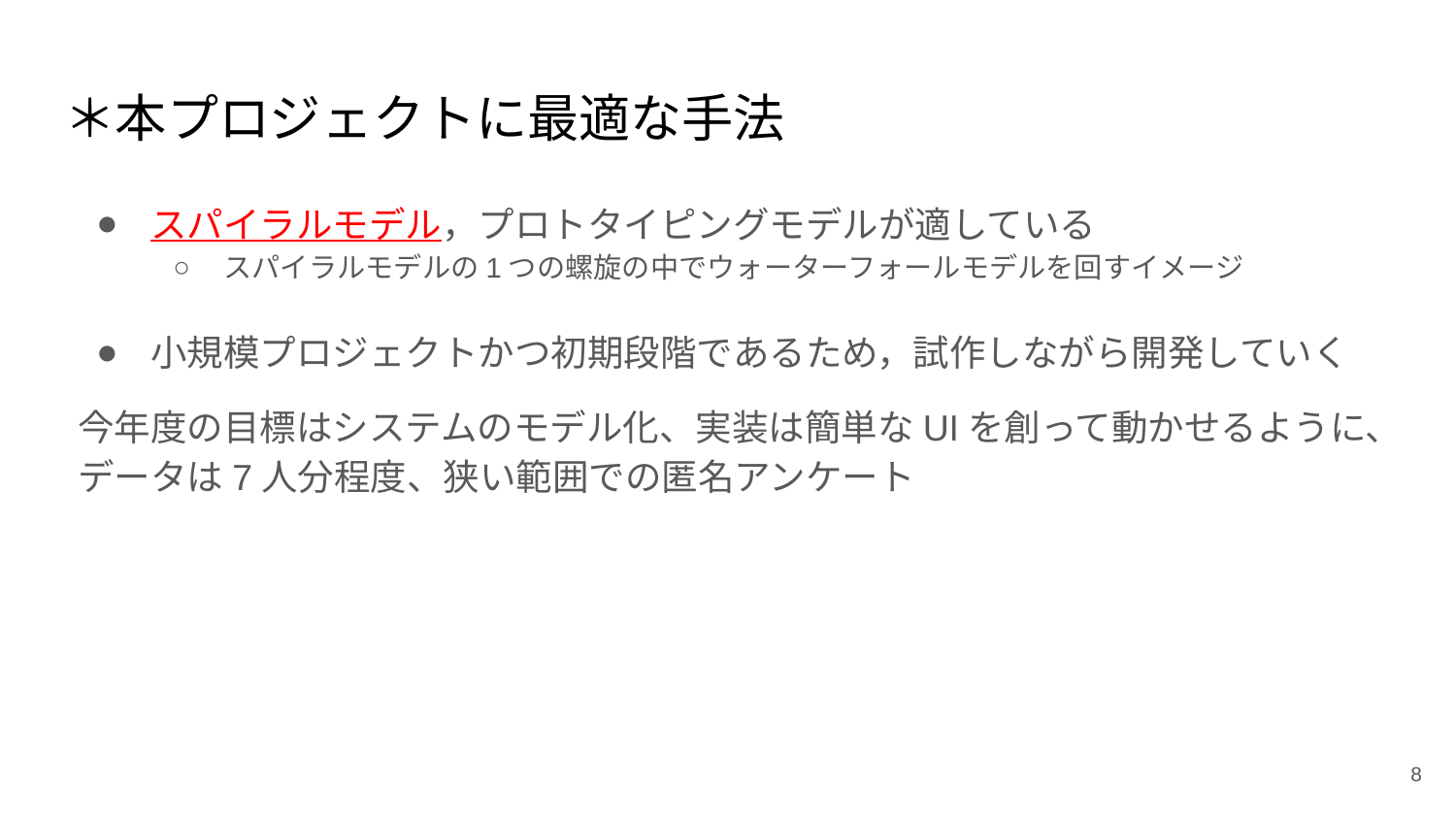

# ＊本プロジェクトに最適な手法
スパイラルモデル，プロトタイピングモデルが適している
スパイラルモデルの1つの螺旋の中でウォーターフォールモデルを回すイメージ
小規模プロジェクトかつ初期段階であるため，試作しながら開発していく
今年度の目標はシステムのモデル化、実装は簡単なUIを創って動かせるように、データは7人分程度、狭い範囲での匿名アンケート
8